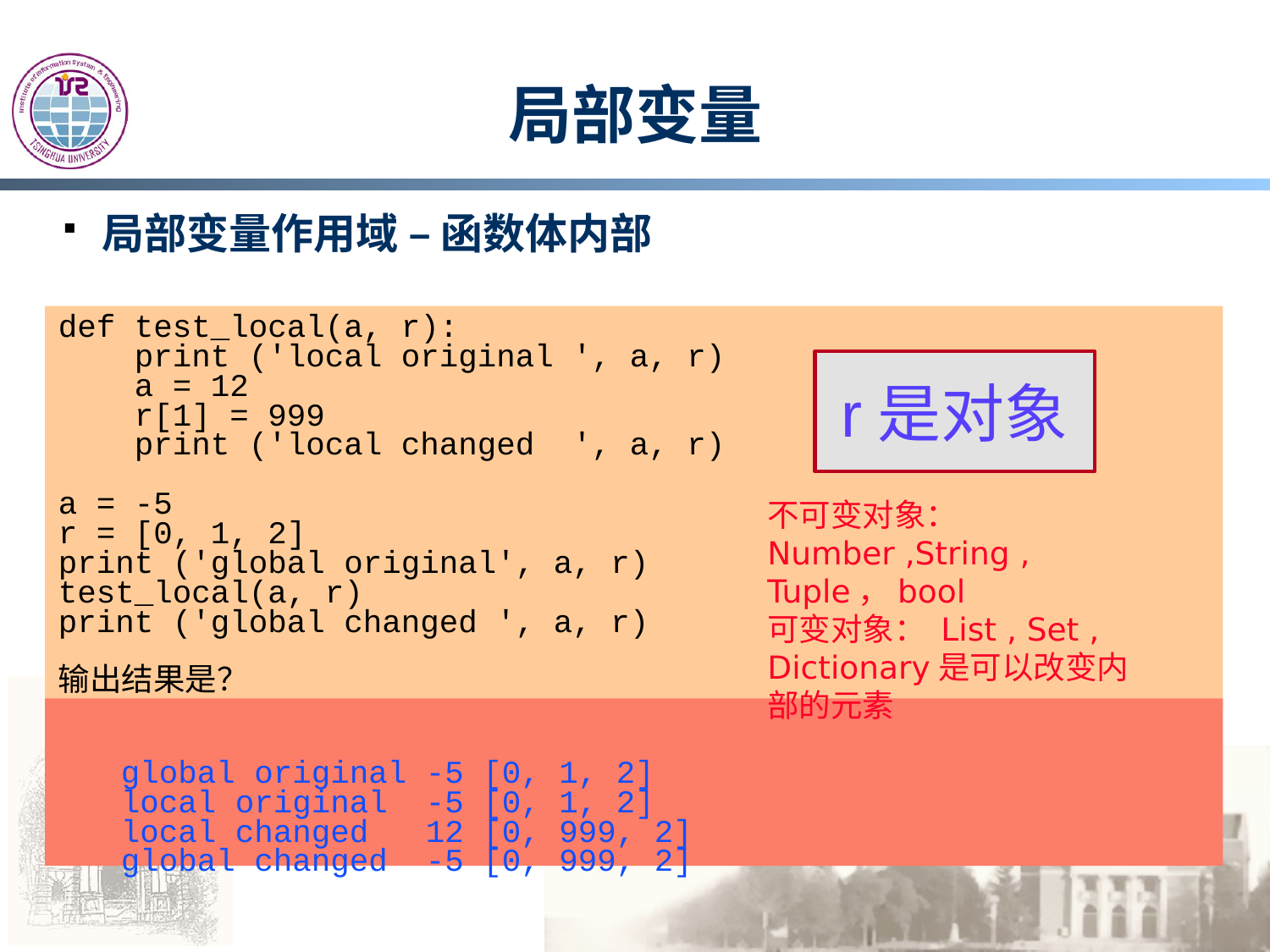

# 局部变量
局部变量作用域 – 函数体内部

def test_local(a, r):
    print ('local original ', a, r)
    a = 12
    r[1] = 999
    print ('local changed  ', a, r)

a = -5
r = [0, 1, 2]
print ('global original', a, r)
test_local(a, r)
print ('global changed ', a, r)

输出结果是？
r是对象
不可变对象：Number ,String , Tuple，bool
可变对象： List , Set , Dictionary是可以改变内部的元素

global original -5 [0, 1, 2]
local original  -5 [0, 1, 2]
local changed   12 [0, 999, 2]
global changed  -5 [0, 999, 2]